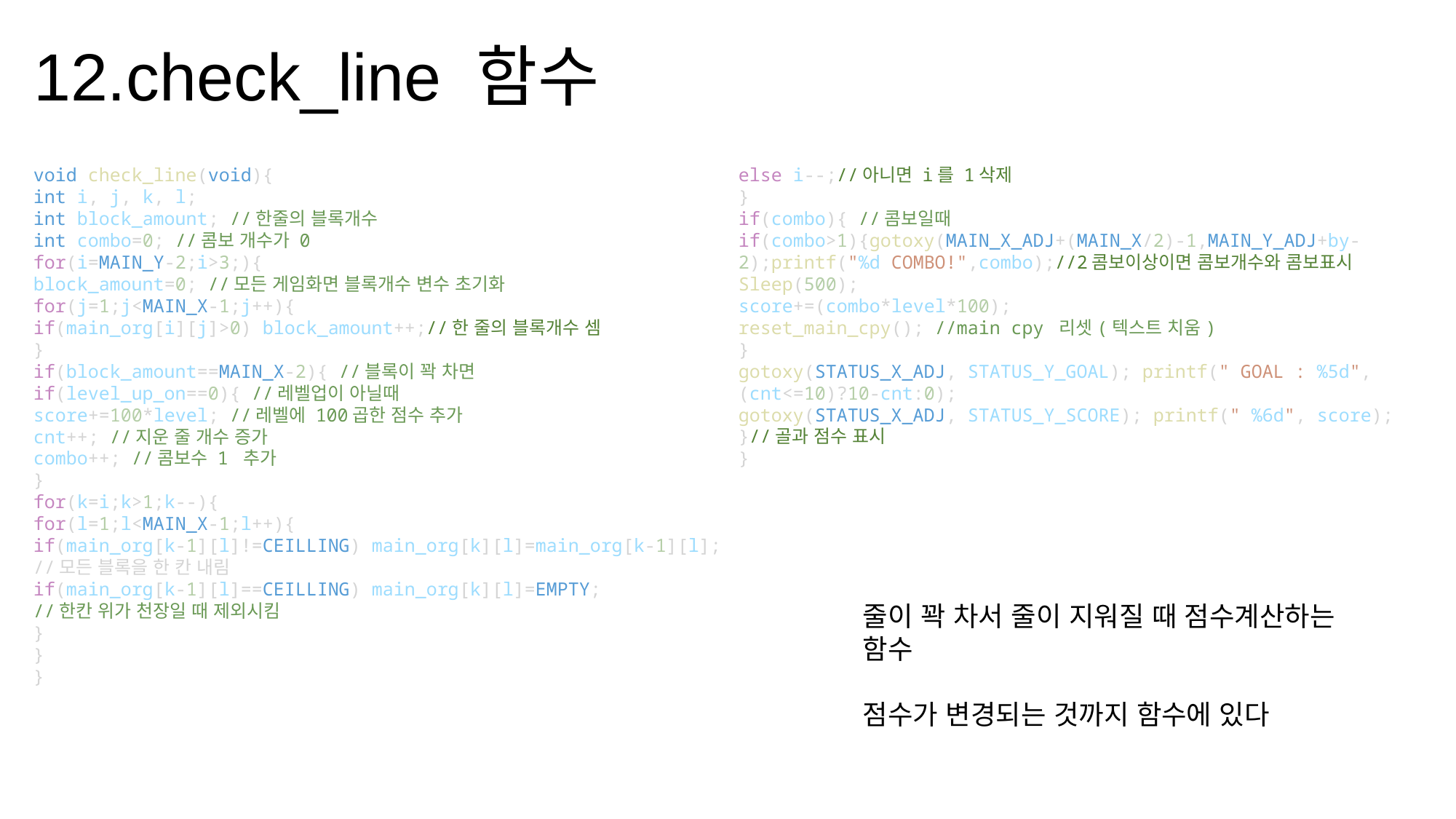

# 12.check_line 함수
void check_line(void){
int i, j, k, l;
int block_amount; //한줄의 블록개수
int combo=0; //콤보 개수가 0
for(i=MAIN_Y-2;i>3;){
block_amount=0; //모든 게임화면 블록개수 변수 초기화
for(j=1;j<MAIN_X-1;j++){
if(main_org[i][j]>0) block_amount++;//한 줄의 블록개수 셈
}
if(block_amount==MAIN_X-2){ //블록이 꽉 차면
if(level_up_on==0){ //레벨업이 아닐때
score+=100*level; //레벨에 100곱한 점수 추가
cnt++; //지운 줄 개수 증가
combo++; //콤보수 1 추가
}
for(k=i;k>1;k--){
for(l=1;l<MAIN_X-1;l++){
if(main_org[k-1][l]!=CEILLING) main_org[k][l]=main_org[k-1][l];
//모든 블록을 한 칸 내림
if(main_org[k-1][l]==CEILLING) main_org[k][l]=EMPTY;
//한칸 위가 천장일 때 제외시킴
}
}
}

else i--;//아니면 i를 1삭제
}
if(combo){ //콤보일때
if(combo>1){gotoxy(MAIN_X_ADJ+(MAIN_X/2)-1,MAIN_Y_ADJ+by-2);printf("%d COMBO!",combo);//2콤보이상이면 콤보개수와 콤보표시
Sleep(500);
score+=(combo*level*100);
reset_main_cpy(); //main cpy 리셋(텍스트 치움)
}
gotoxy(STATUS_X_ADJ, STATUS_Y_GOAL); printf(" GOAL : %5d", (cnt<=10)?10-cnt:0);
gotoxy(STATUS_X_ADJ, STATUS_Y_SCORE); printf(" %6d", score);
}//골과 점수 표시
}
줄이 꽉 차서 줄이 지워질 때 점수계산하는 함수

점수가 변경되는 것까지 함수에 있다